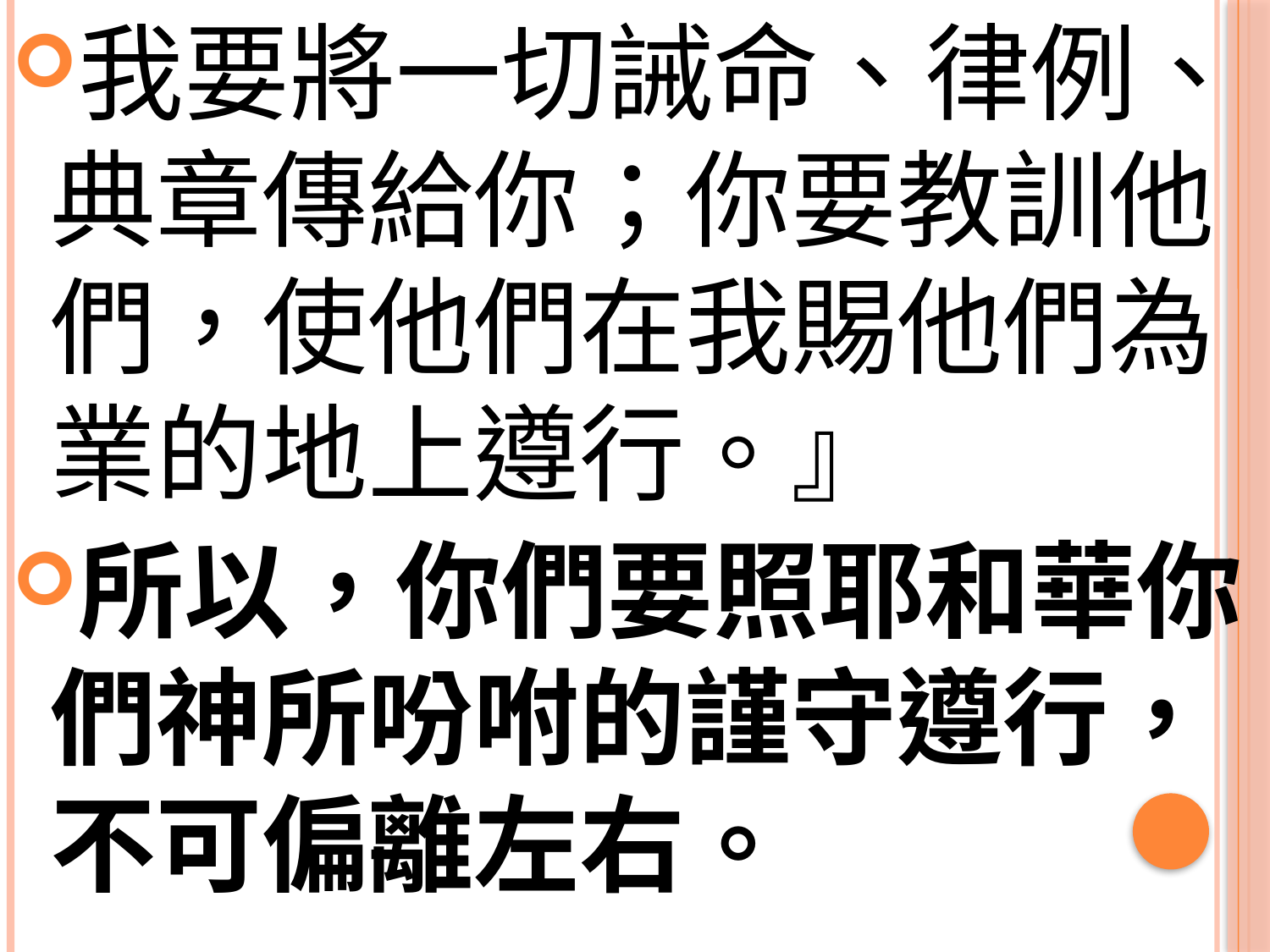

我要將一切誡命、律例、典章傳給你；你要教訓他們，使他們在我賜他們為業的地上遵行。』
所以，你們要照耶和華你們神所吩咐的謹守遵行，不可偏離左右。